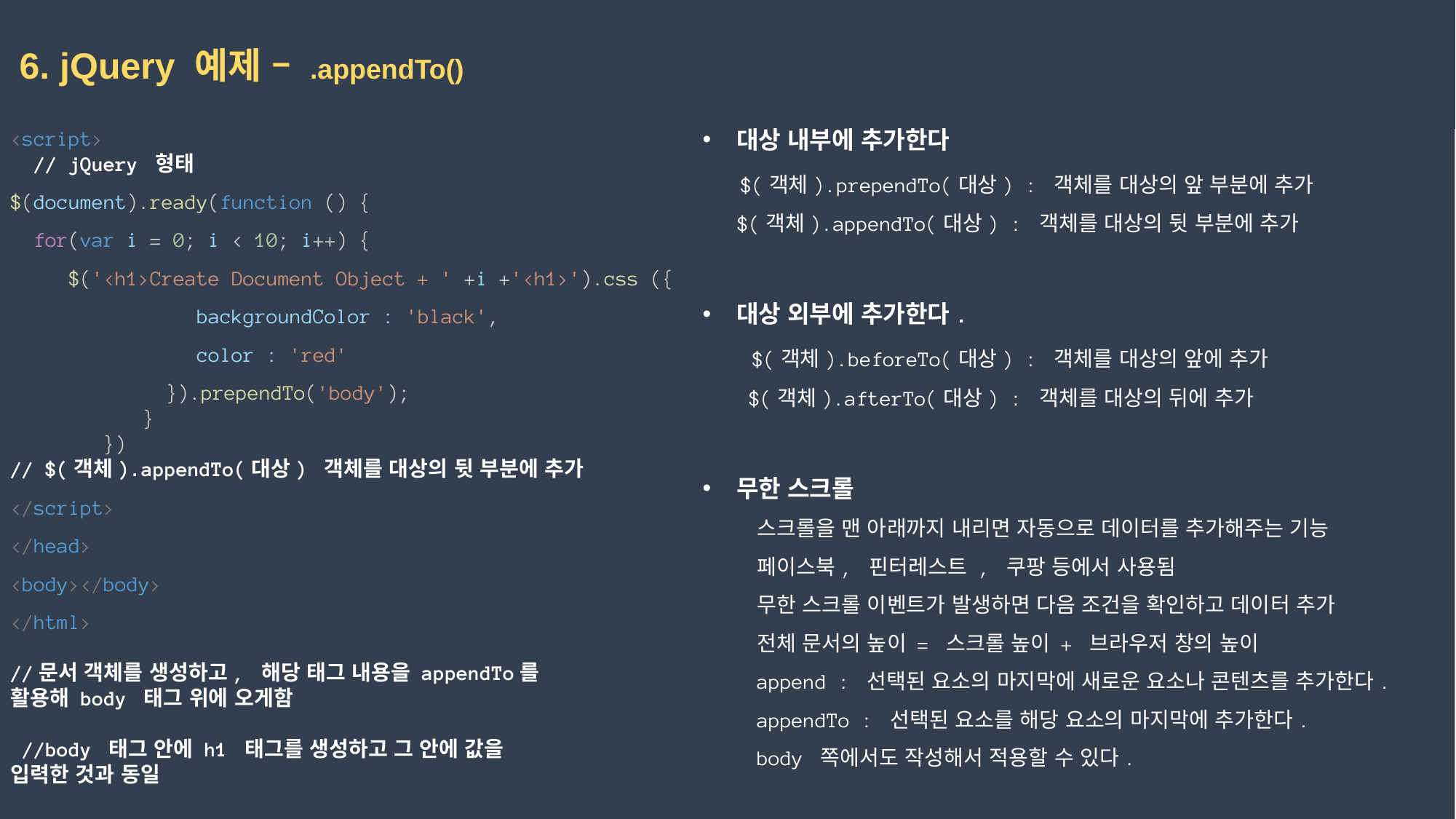

6. jQuery 예제 – .appendTo()
<script>
  // jQuery 형태
$(document).ready(function () {
  for(var i = 0; i < 10; i++) {
     $('<h1>Create Document Object + ' +i +'<h1>').css ({
                backgroundColor : 'black',
                color : 'red'
	    }).prependTo('body');
  	  }
        })
// $(객체).appendTo(대상) 객체를 대상의 뒷 부분에 추가
</script>
</head>
<body></body>
</html>

//문서 객체를 생성하고, 해당 태그 내용을 appendTo를
활용해 body 태그 위에 오게함

 //body 태그 안에 h1 태그를 생성하고 그 안에 값을
입력한 것과 동일
대상 내부에 추가한다
   $(객체).prependTo(대상) : 객체를 대상의 앞 부분에 추가
   $(객체).appendTo(대상) : 객체를 대상의 뒷 부분에 추가

대상 외부에 추가한다.
    $(객체).beforeTo(대상) : 객체를 대상의 앞에 추가
    $(객체).afterTo(대상) : 객체를 대상의 뒤에 추가

무한 스크롤
스크롤을 맨 아래까지 내리면 자동으로 데이터를 추가해주는 기능
페이스북, 핀터레스트 , 쿠팡 등에서 사용됨
무한 스크롤 이벤트가 발생하면 다음 조건을 확인하고 데이터 추가
전체 문서의 높이 = 스크롤 높이 + 브라우저 창의 높이
append : 선택된 요소의 마지막에 새로운 요소나 콘텐츠를 추가한다.
appendTo : 선택된 요소를 해당 요소의 마지막에 추가한다.
body 쪽에서도 작성해서 적용할 수 있다.

2023-02-22
권민지